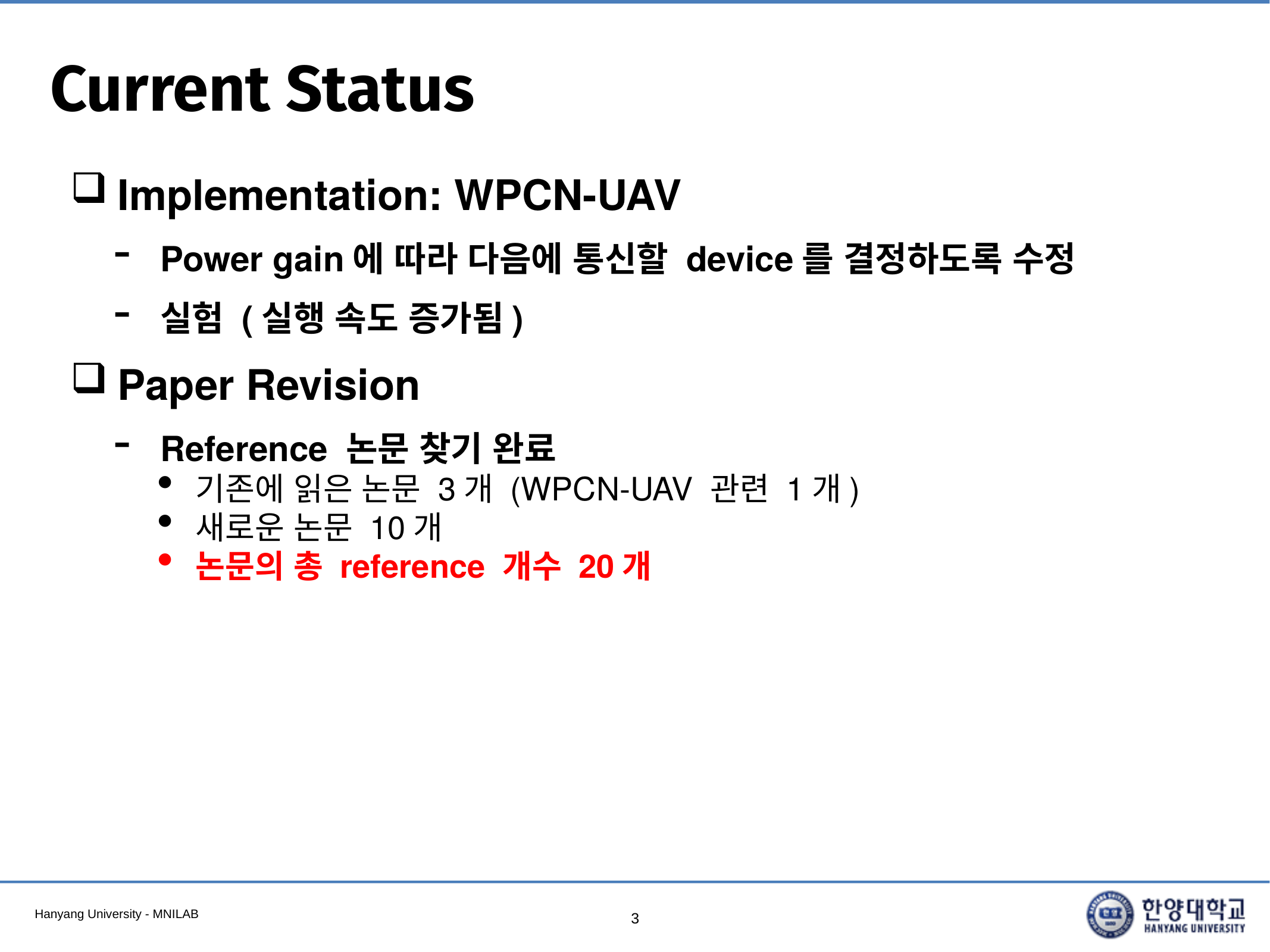

# Current Status
Implementation: WPCN-UAV
Power gain에 따라 다음에 통신할 device를 결정하도록 수정
실험 (실행 속도 증가됨)
Paper Revision
Reference 논문 찾기 완료
기존에 읽은 논문 3개 (WPCN-UAV 관련 1개)
새로운 논문 10개
논문의 총 reference 개수 20개
3